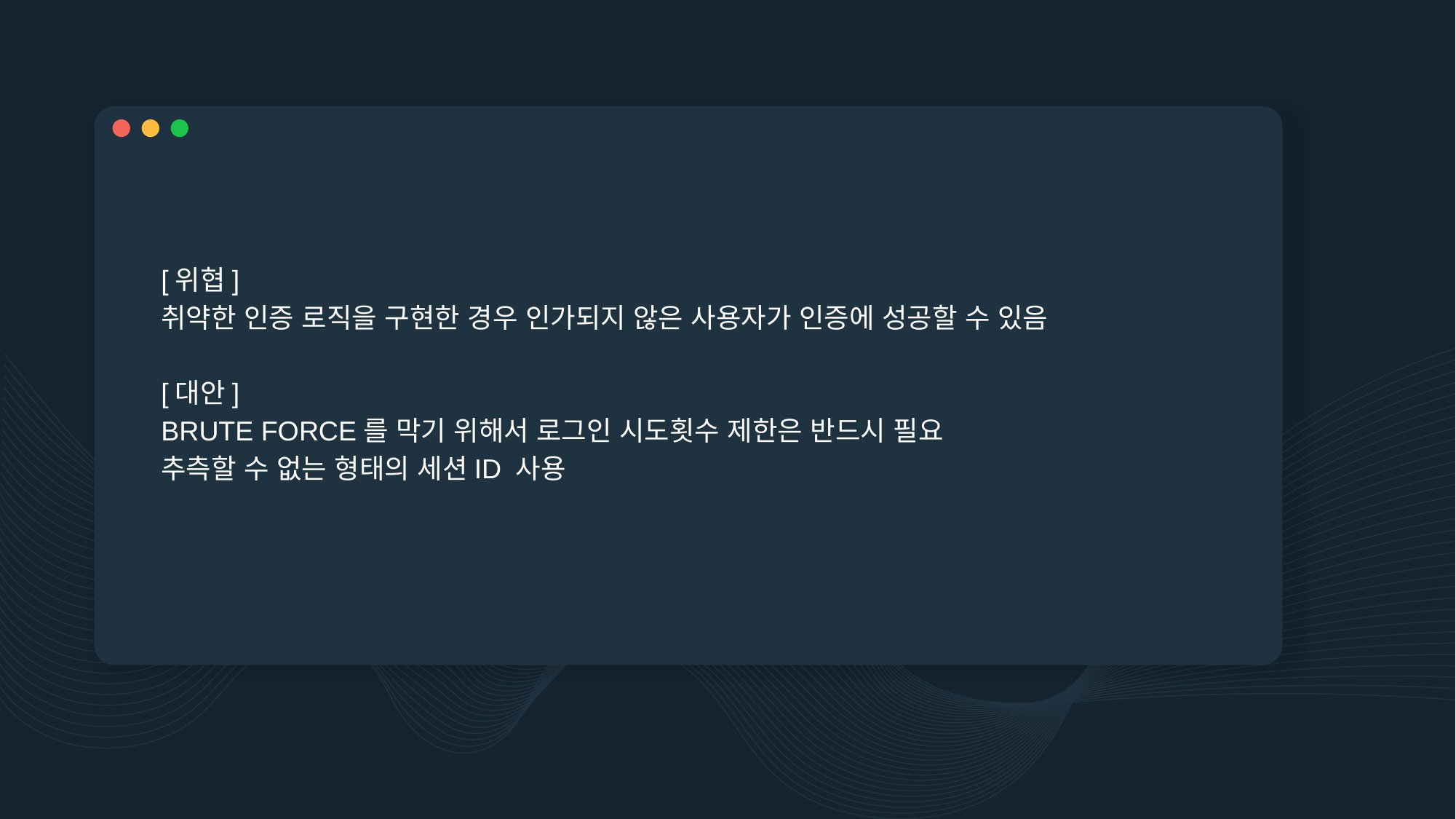

#

[위협]
취약한 인증 로직을 구현한 경우 인가되지 않은 사용자가 인증에 성공할 수 있음
[대안]
BRUTE FORCE를 막기 위해서 로그인 시도횟수 제한은 반드시 필요
추측할 수 없는 형태의 세션ID 사용